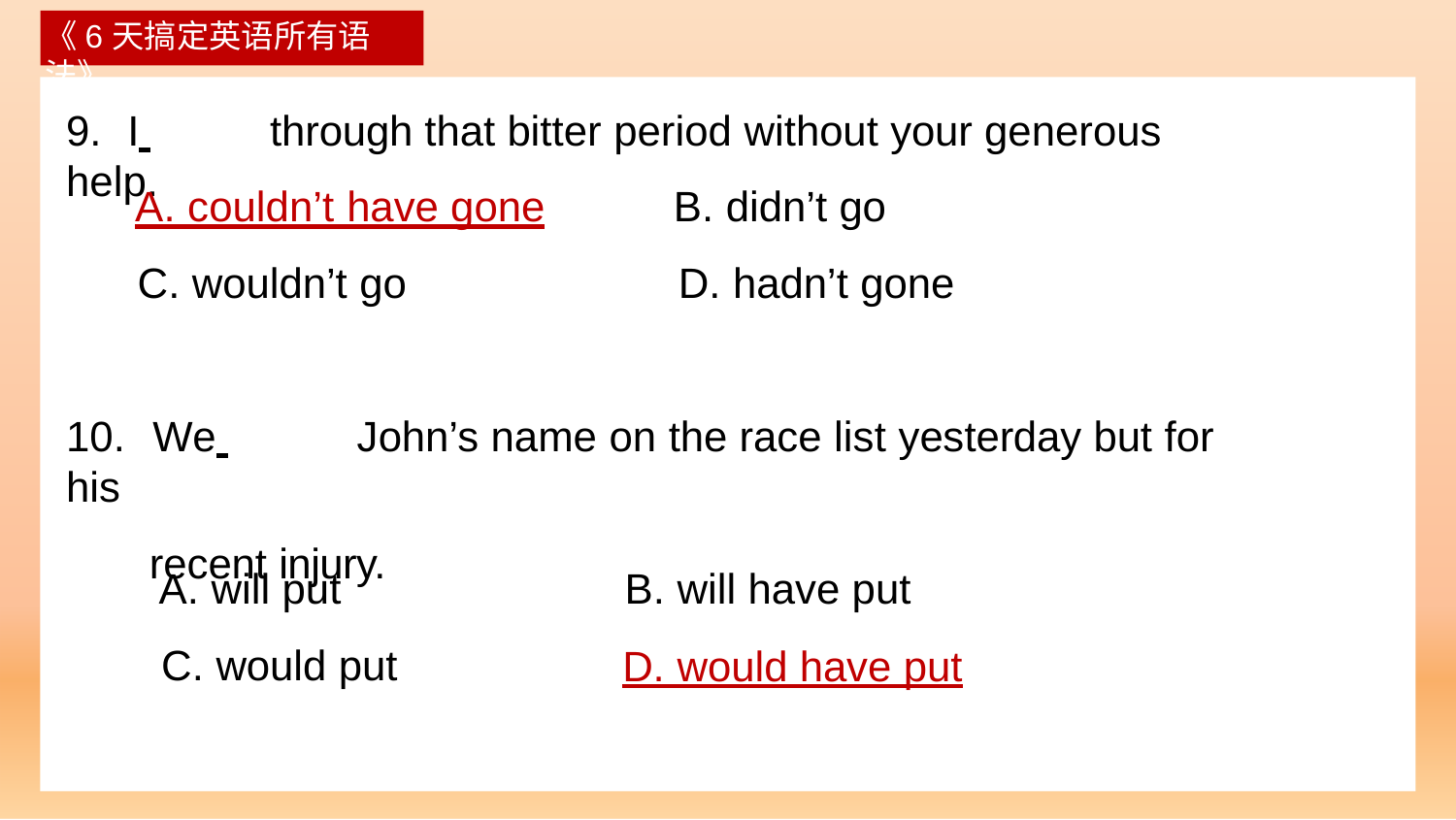

《6天搞定英语所有语法》
# 9.	I 	through that bitter period without your generous help.
A. couldn’t have gone
C. wouldn’t go
B. didn’t go
D. hadn’t gone
10.	We 	John’s name on the race list yesterday but for his
recent injury.
A. will put
C. would put
B. will have put  D. would have put